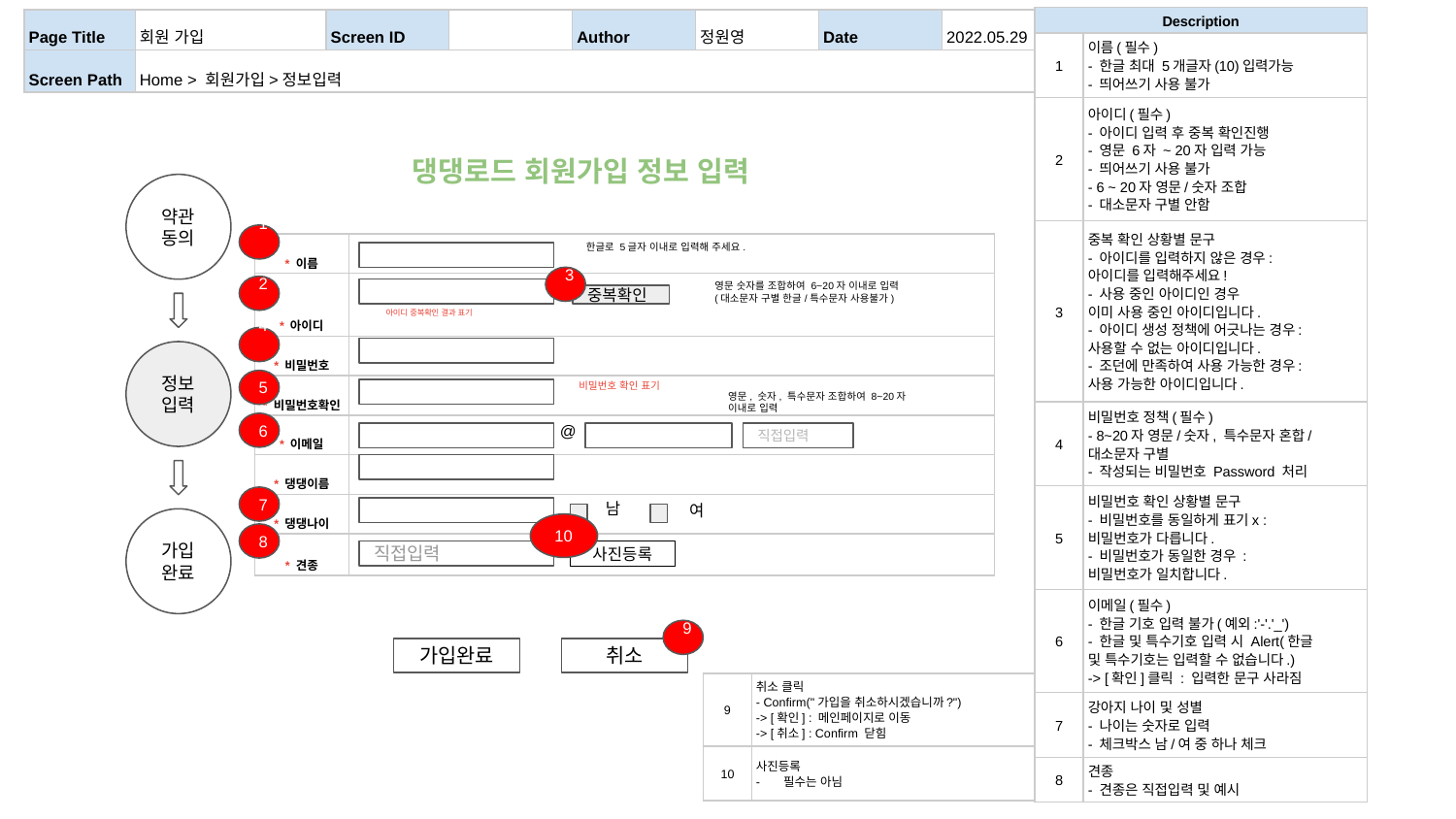

| Description |  |
| --- | --- |
| 1 | 이름(필수) - 한글 최대 5개글자(10)입력가능 - 띄어쓰기 사용 불가 |
| 2 | 아이디(필수) - 아이디 입력 후 중복 확인진행 - 영문 6자 ~ 20자 입력 가능 - 띄어쓰기 사용 불가 - 6 ~ 20자 영문/숫자 조합 - 대소문자 구별 안함 |
| 3 | 중복 확인 상황별 문구 - 아이디를 입력하지 않은 경우: 아이디를 입력해주세요! - 사용 중인 아이디인 경우 이미 사용 중인 아이디입니다. - 아이디 생성 정책에 어긋나는 경우: 사용할 수 없는 아이디입니다. - 조던에 만족하여 사용 가능한 경우: 사용 가능한 아이디입니다. |
| 4 | 비밀번호 정책(필수) - 8~20자 영문/숫자, 특수문자 혼합/ 대소문자 구별 - 작성되는 비밀번호 Password 처리 |
| 5 | 비밀번호 확인 상황별 문구 - 비밀번호를 동일하게 표기x : 비밀번호가 다릅니다. - 비밀번호가 동일한 경우 : 비밀번호가 일치합니다. |
| 6 | 이메일(필수) - 한글 기호 입력 불가(예외:'-'.'\_') - 한글 및 특수기호 입력 시 Alert(한글 및 특수기호는 입력할 수 없습니다.) -> [확인]클릭 : 입력한 문구 사라짐 |
| 7 | 강아지 나이 및 성별 - 나이는 숫자로 입력 - 체크박스 남/여 중 하나 체크 |
| 8 | 견종 - 견종은 직접입력 및 예시 |
| Page Title | 회원 가입 | Screen ID |  | Author | 정원영 | Date | 2022.05.29 |
| --- | --- | --- | --- | --- | --- | --- | --- |
| Screen Path | Home > 회원가입>정보입력 |  |  |  |  |  |  |
댕댕로드 회원가입 정보 입력
약관
동의
1
| \* 이름 |  |  |  |  |  |
| --- | --- | --- | --- | --- | --- |
| \* 아이디 |  |  |  |  |  |
| \* 비밀번호 |  |  |  |  |  |
| \* 비밀번호확인 |  |  |  |  |  |
| \* 이메일 |  |  |  |  |  |
| \* 댕댕이름 |  |  |  |  |  |
| \* 댕댕나이 |  |  |  |  |  |
| \* 견종 |  |  |  |  |  |
한글로 5글자 이내로 입력해 주세요.

3
영문 숫자를 조합하여 6~20자 이내로 입력
(대소문자 구별 한글/특수문자 사용불가)
2

중복확인

아이디 중복확인 결과 표기
4

정보입력
5
비밀번호 확인 표기
영문, 숫자, 특수문자 조합하여 8~20자 이내로 입력

@
6

직접입력

7
남
여

가입완료
10
8
직접입력
사진등록
9
가입완료
취소
| 9 | 취소 클릭 - Confirm("가입을 취소하시겠습니까?") -> [확인] : 메인페이지로 이동 -> [취소] : Confirm 닫힘 |
| --- | --- |
| 10 | 사진등록 필수는 아님 |
| --- | --- |